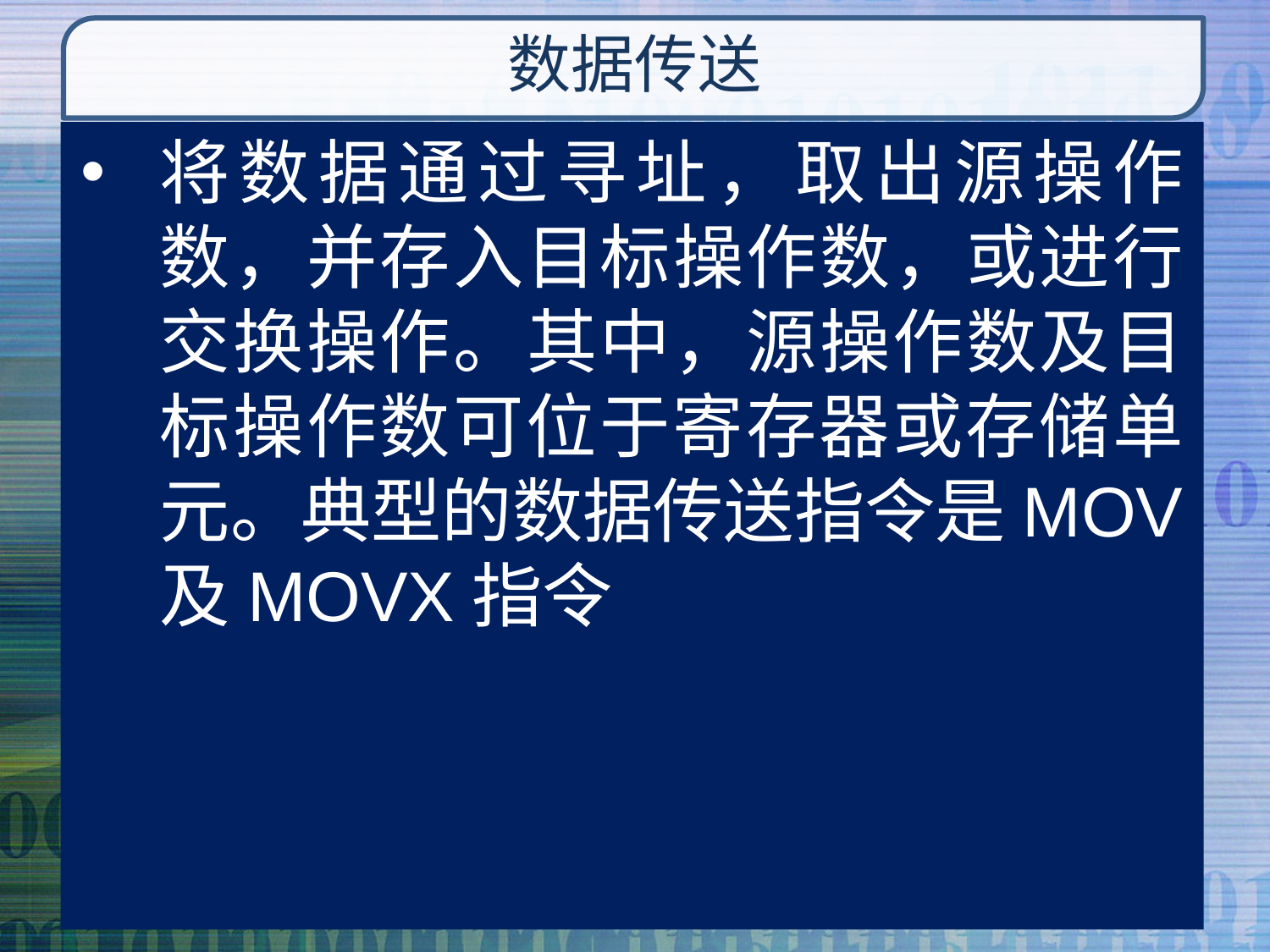

# 数据传送
将数据通过寻址，取出源操作数，并存入目标操作数，或进行交换操作。其中，源操作数及目标操作数可位于寄存器或存储单元。典型的数据传送指令是MOV及MOVX指令